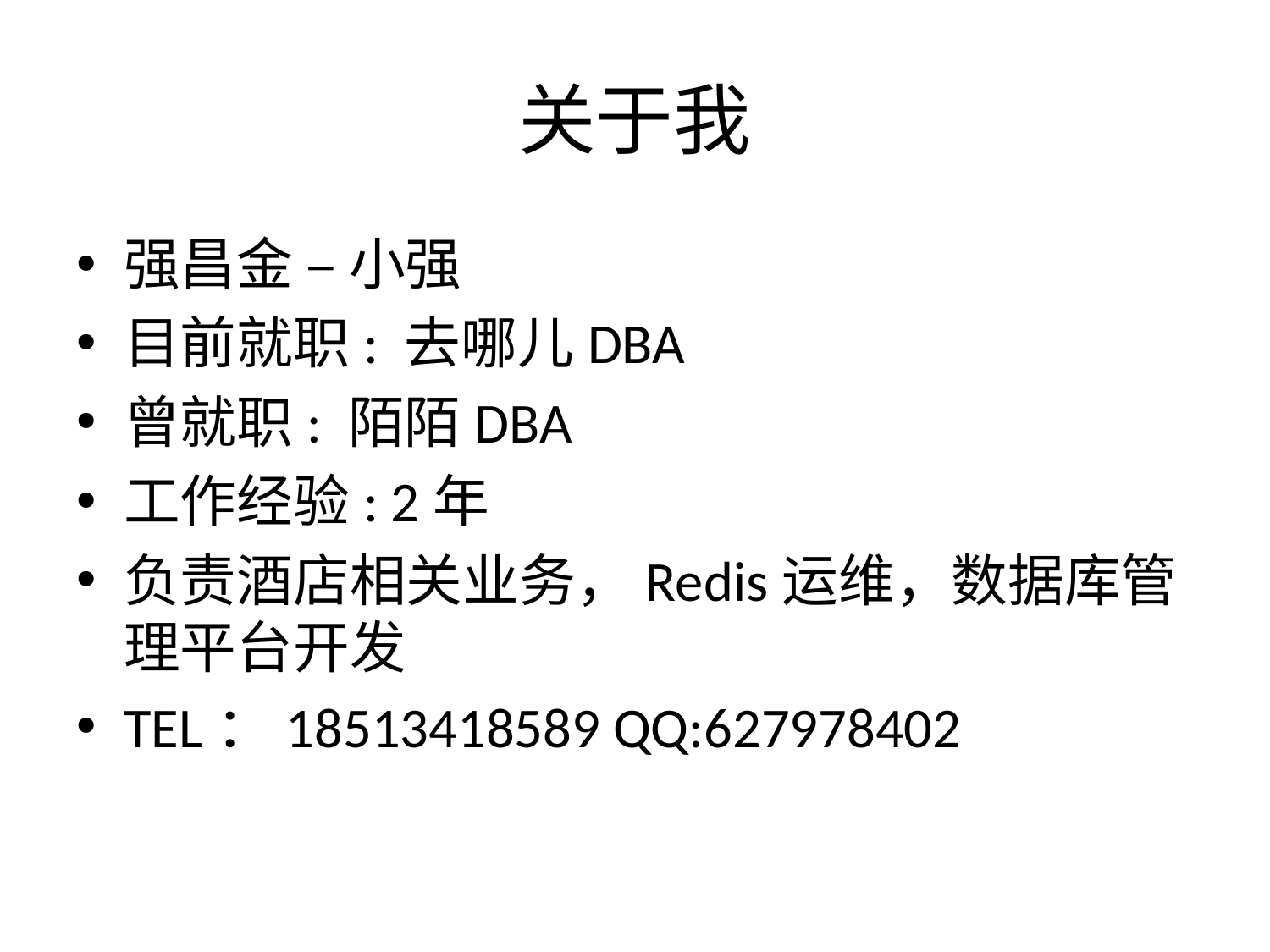

# 关于我
强昌金 – 小强
目前就职: 去哪儿DBA
曾就职: 陌陌DBA
工作经验: 2年
负责酒店相关业务，Redis运维，数据库管理平台开发
TEL：18513418589 QQ:627978402